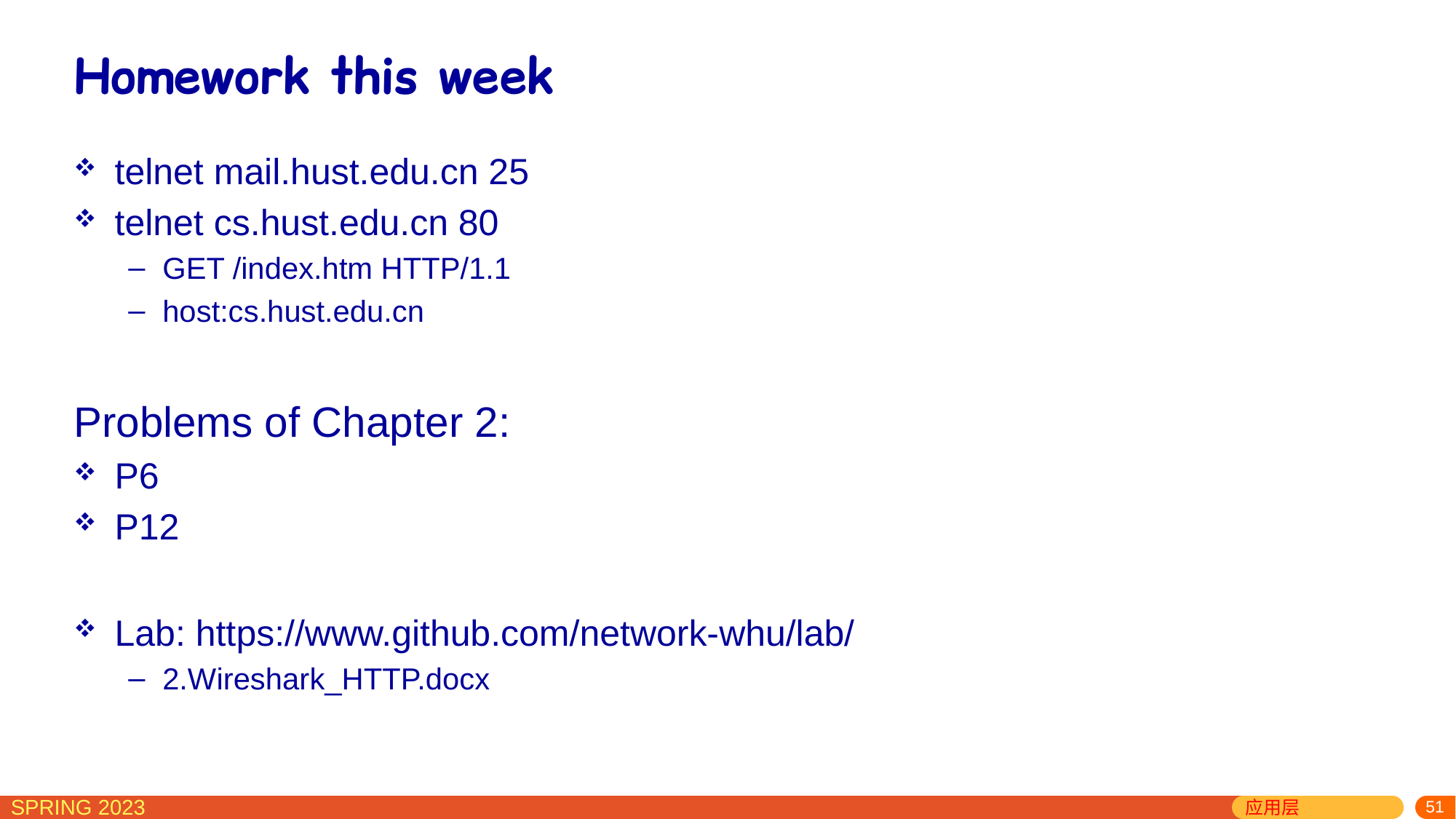

# Homework this week
telnet mail.hust.edu.cn 25
telnet cs.hust.edu.cn 80
GET /index.htm HTTP/1.1
host:cs.hust.edu.cn

Problems of Chapter 2:
P6
P12

Lab: https://www.github.com/network-whu/lab/
2.Wireshark_HTTP.docx

应用层